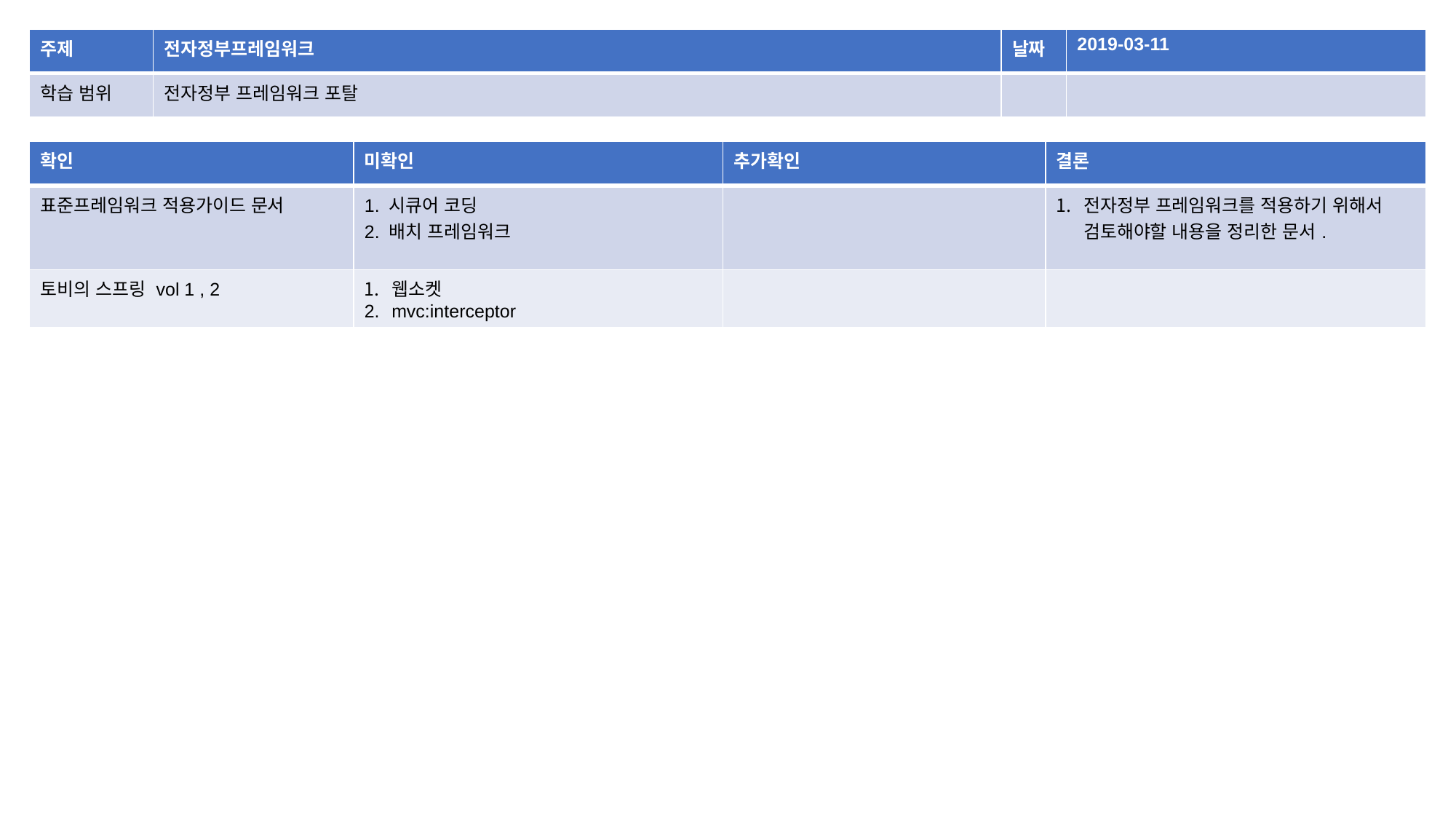

| 주제 | 전자정부프레임워크 | 날짜 | 2019-03-11 |
| --- | --- | --- | --- |
| 학습 범위 | 전자정부 프레임워크 포탈 |  |  |
| 확인 | 미확인 | 추가확인 | 결론 |
| --- | --- | --- | --- |
| 표준프레임워크 적용가이드 문서 | 1. 시큐어 코딩 2. 배치 프레임워크 |  | 전자정부 프레임워크를 적용하기 위해서 검토해야할 내용을 정리한 문서. |
| 토비의 스프링 vol 1 , 2 | 웹소켓 mvc:interceptor |  |  |